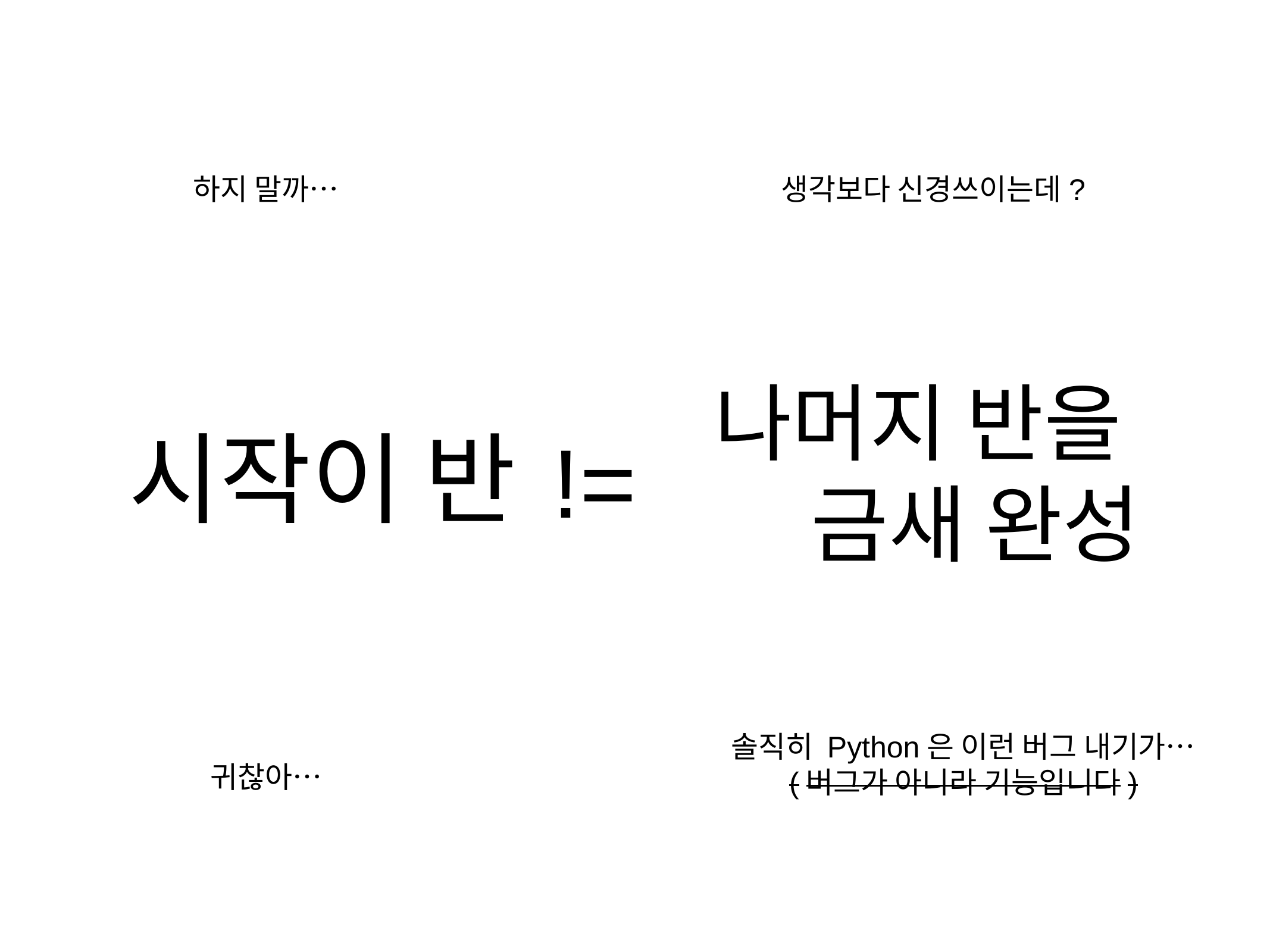

하지 말까…
생각보다 신경쓰이는데?
# 나머지 반을
금새 완성

!=
시작이 반
솔직히 Python은 이런 버그 내기가…
(버그가 아니라 기능입니다)
귀찮아…